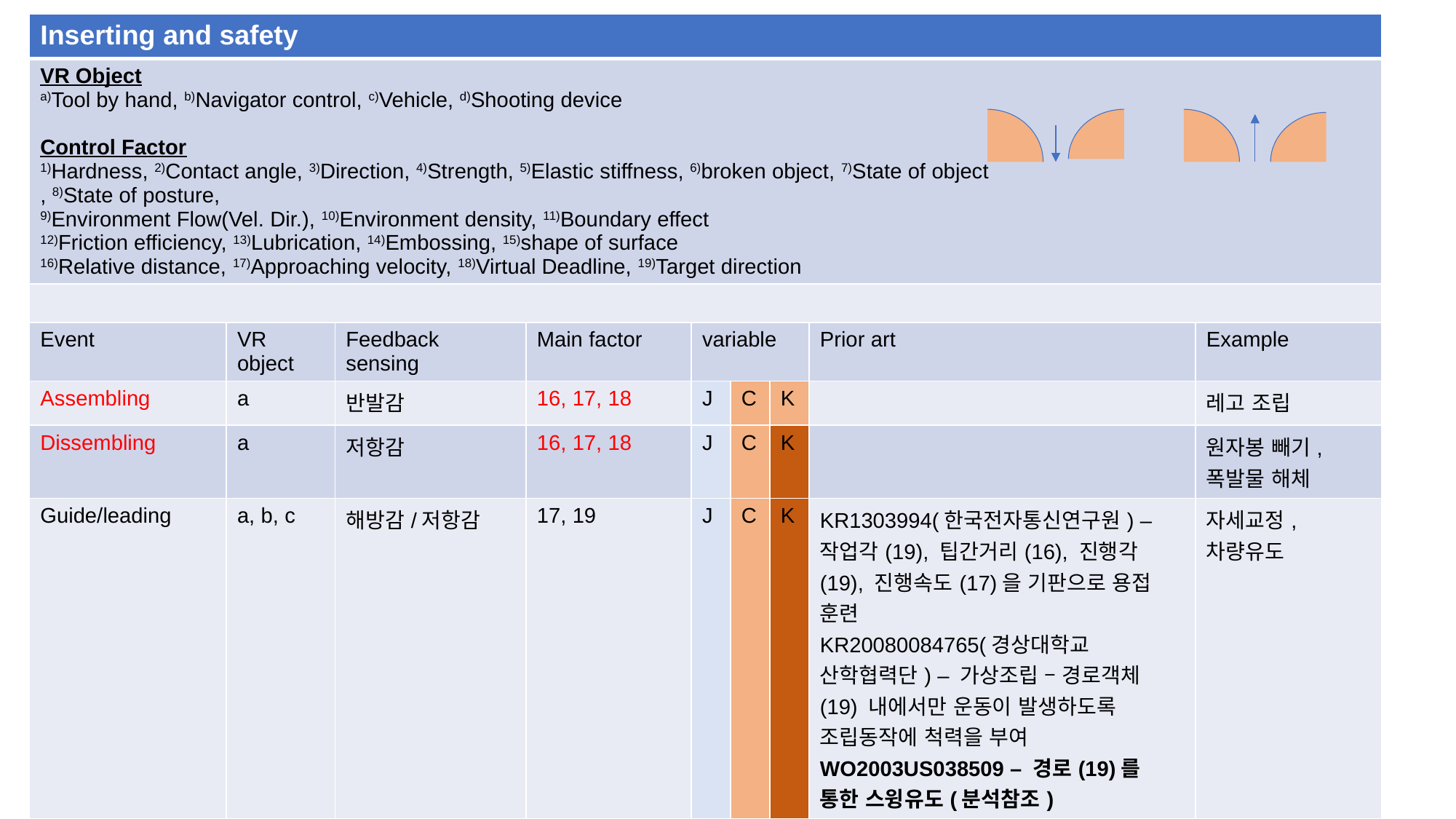

| Inserting and safety |  |  |  |  |  |  |  |  |
| --- | --- | --- | --- | --- | --- | --- | --- | --- |
| VR Object a)Tool by hand, b)Navigator control, c)Vehicle, d)Shooting device Control Factor 1)Hardness, 2)Contact angle, 3)Direction, 4)Strength, 5)Elastic stiffness, 6)broken object, 7)State of object , 8)State of posture, 9)Environment Flow(Vel. Dir.), 10)Environment density, 11)Boundary effect 12)Friction efficiency, 13)Lubrication, 14)Embossing, 15)shape of surface 16)Relative distance, 17)Approaching velocity, 18)Virtual Deadline, 19)Target direction |  |  |  |  |  |  |  |  |
|  |  |  |  |  |  |  |  |  |
| Event | VR object | Feedback sensing | Main factor | variable |  |  | Prior art | Example |
| Assembling | a | 반발감 | 16, 17, 18 | J | C | K |  | 레고 조립 |
| Dissembling | a | 저항감 | 16, 17, 18 | J | C | K |  | 원자봉 빼기, 폭발물 해체 |
| Guide/leading | a, b, c | 해방감/저항감 | 17, 19 | J | C | K | KR1303994(한국전자통신연구원) – 작업각(19), 팁간거리(16), 진행각(19), 진행속도(17)을 기판으로 용접 훈련 KR20080084765(경상대학교 산학협력단) – 가상조립 – 경로객체(19) 내에서만 운동이 발생하도록 조립동작에 척력을 부여 WO2003US038509 – 경로(19)를 통한 스윙유도(분석참조) | 자세교정, 차량유도 |
| Free passing | b, c | 해방감 | 16, 17, 18 | J | C | K |  | 미로찾기 |